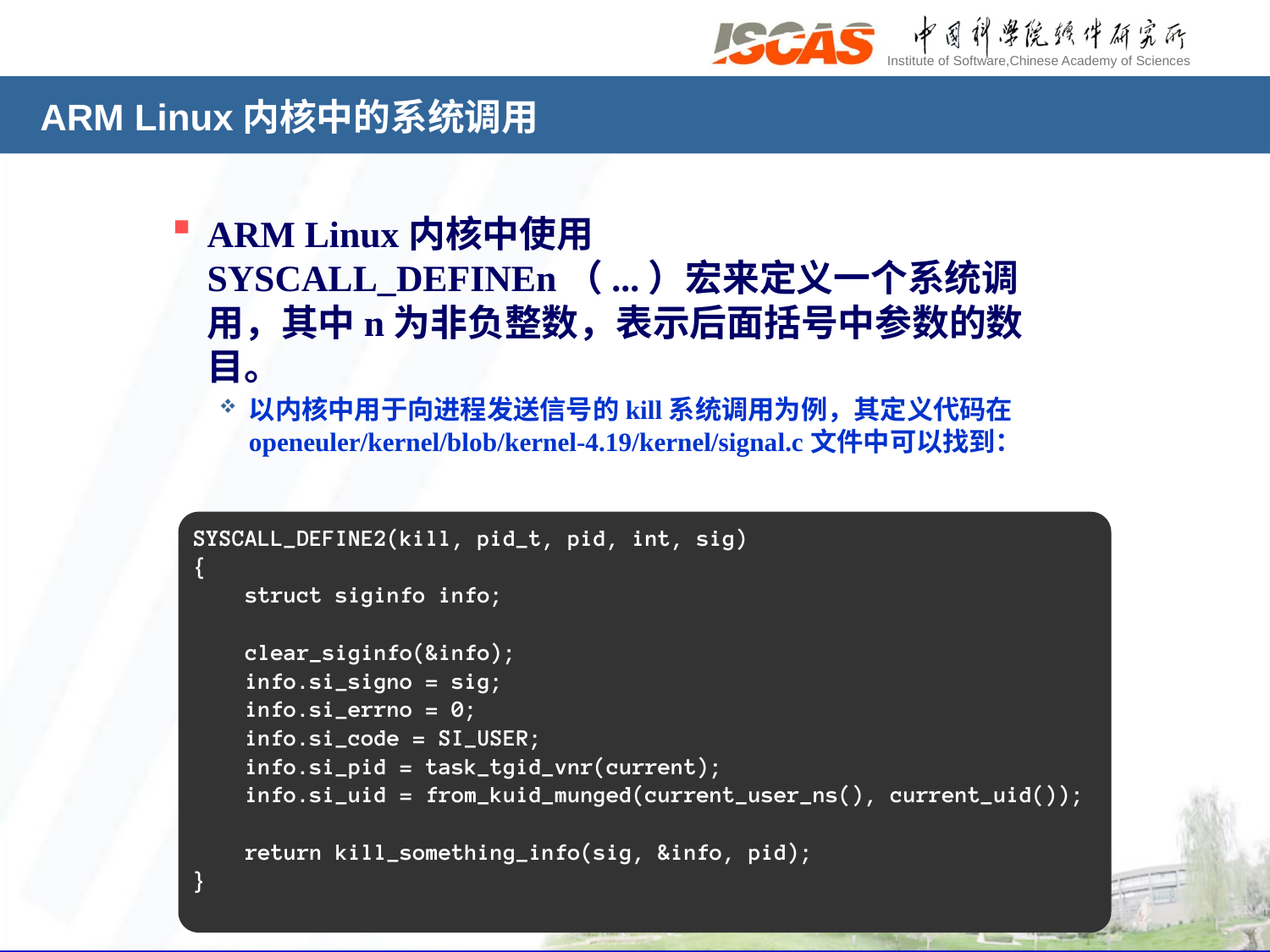

# ARM Linux内核中的系统调用
ARM Linux内核中使用SYSCALL_DEFINEn（...）宏来定义一个系统调用，其中n为非负整数，表示后面括号中参数的数目。
以内核中用于向进程发送信号的kill系统调用为例，其定义代码在openeuler/kernel/blob/kernel-4.19/kernel/signal.c文件中可以找到：
SYSCALL_DEFINE2(kill, pid_t, pid, int, sig)
{
    struct siginfo info;

    clear_siginfo(&info);
    info.si_signo = sig;
    info.si_errno = 0;
    info.si_code = SI_USER;
    info.si_pid = task_tgid_vnr(current);
    info.si_uid = from_kuid_munged(current_user_ns(), current_uid());

    return kill_something_info(sig, &info, pid);
}